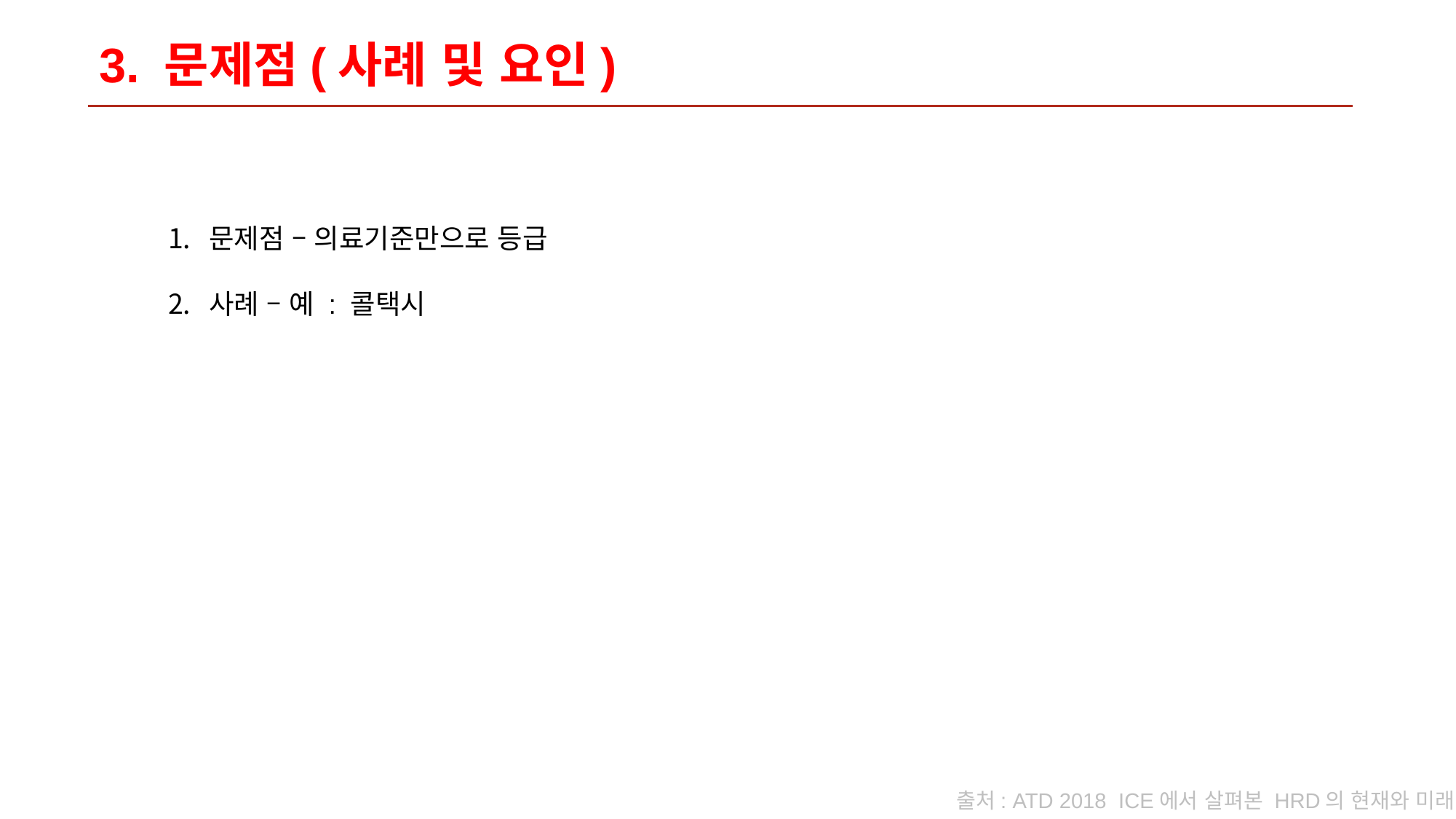

3. 문제점(사례 및 요인)

목차
문제점 – 의료기준만으로 등급

사례 – 예 : 콜택시
출처: ATD 2018  ICE에서 살펴본 HRD의 현재와 미래